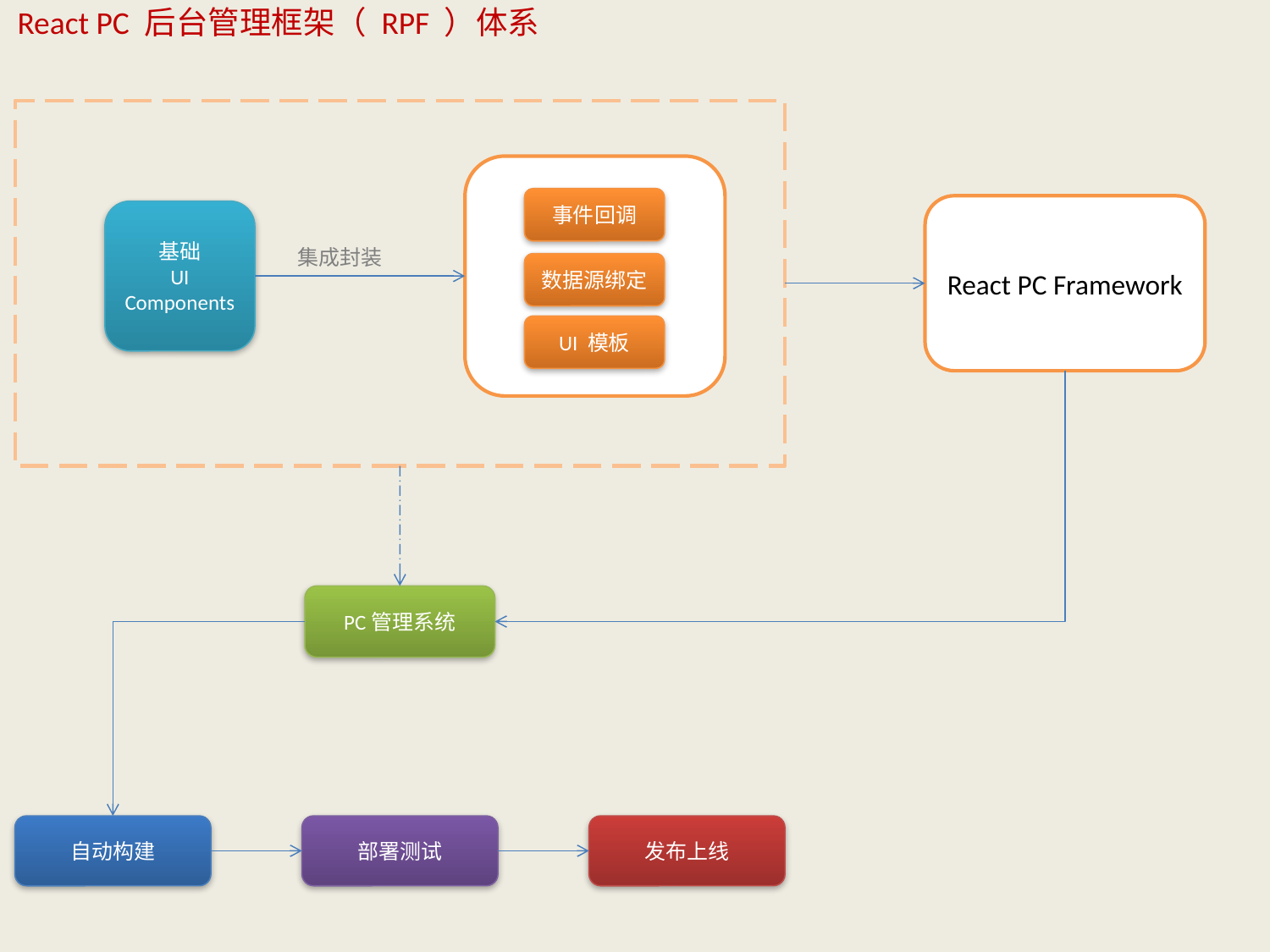

React PC 后台管理框架（ RPF ）体系

0
事件回调
React PC Framework
基础
UI Components
集成封装
数据源绑定
UI 模板
PC管理系统
自动构建
部署测试
发布上线